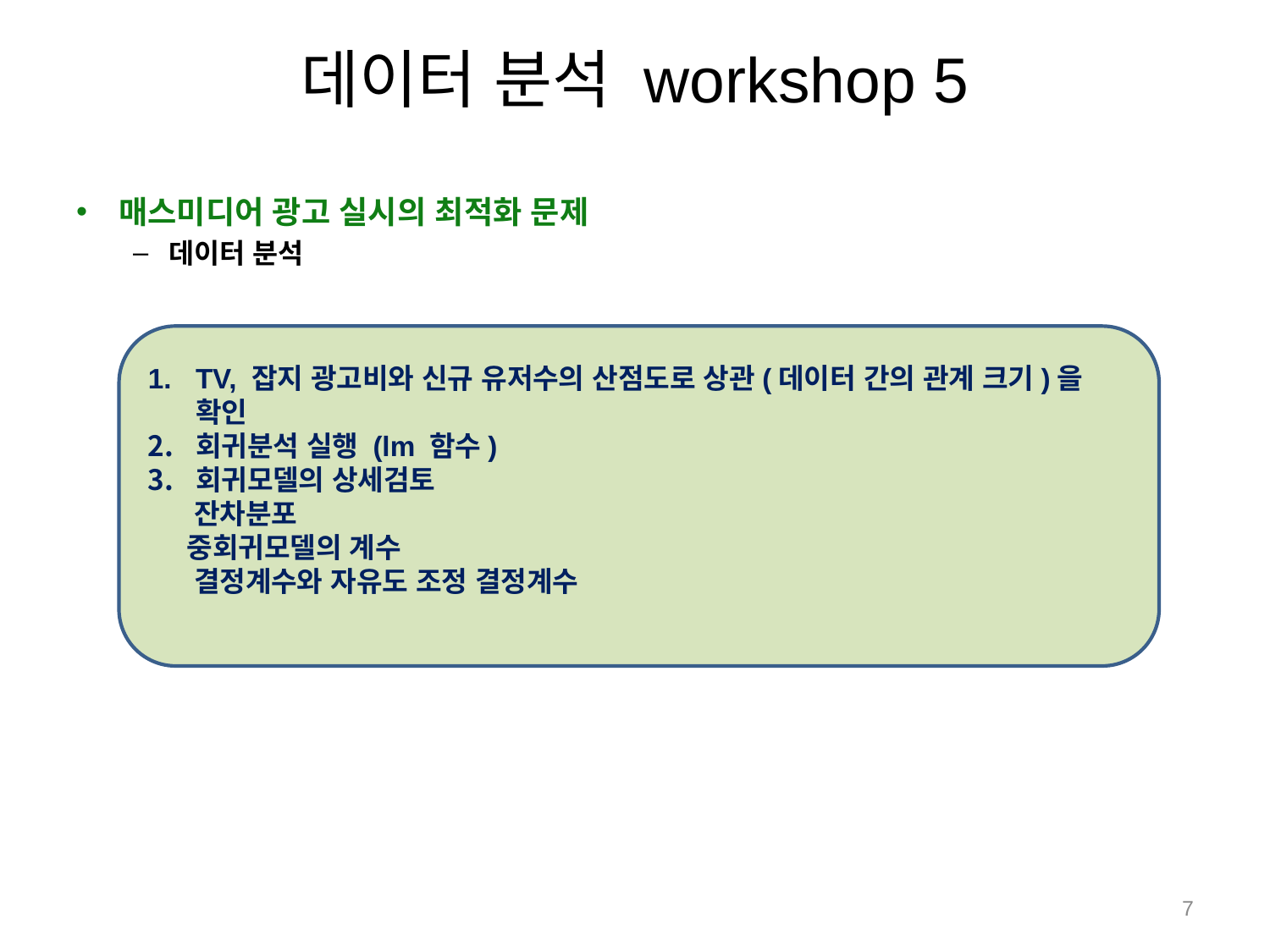

# 데이터 분석 workshop 5
매스미디어 광고 실시의 최적화 문제
데이터 분석
TV, 잡지 광고비와 신규 유저수의 산점도로 상관(데이터 간의 관계 크기)을 확인
회귀분석 실행 (lm 함수)
회귀모델의 상세검토
     잔차분포
     중회귀모델의 계수
     결정계수와 자유도 조정 결정계수

7